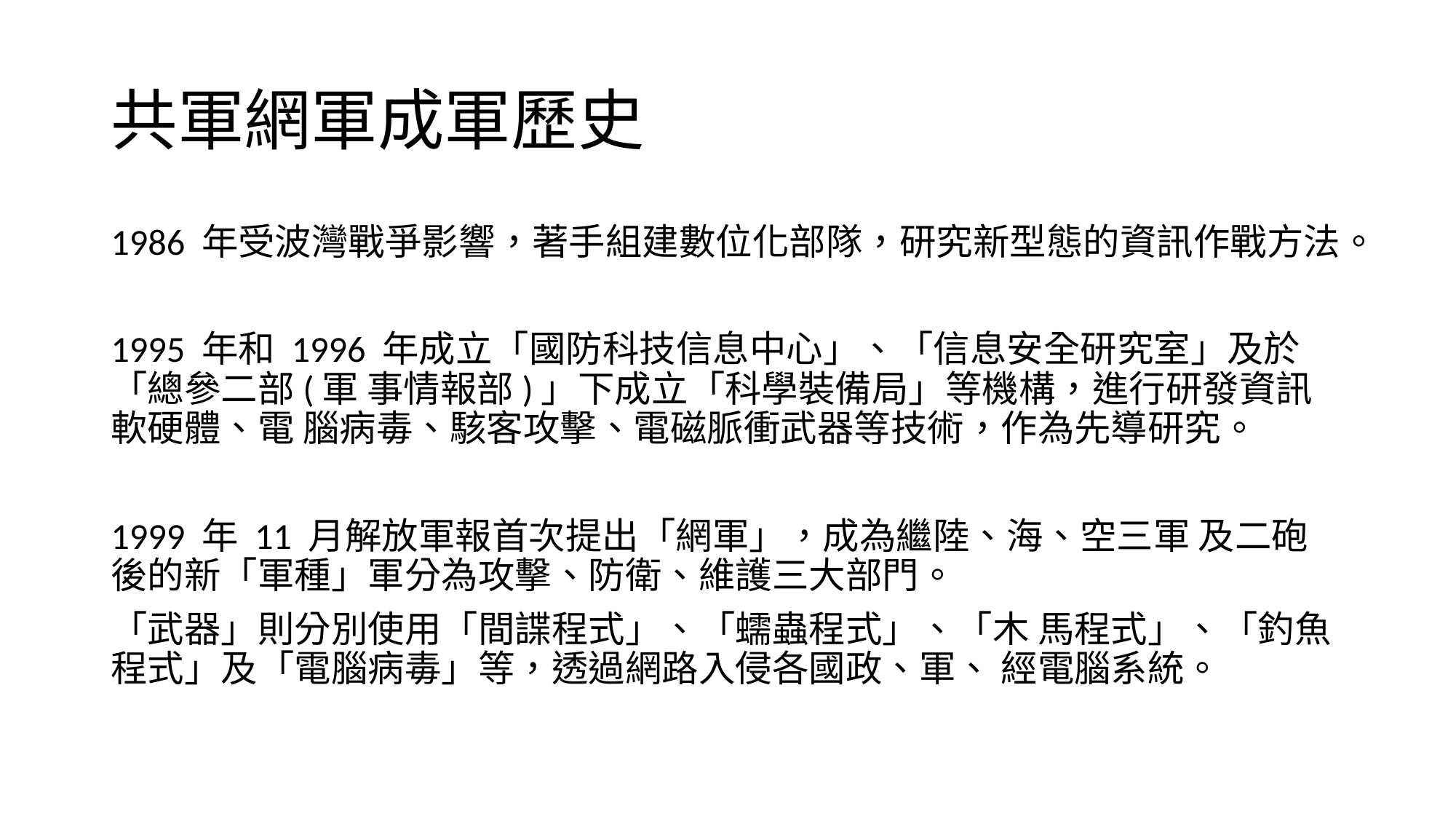

# 共軍網軍成軍歷史
1986 年受波灣戰爭影響，著手組建數位化部隊，研究新型態的資訊作戰方法。

1995 年和 1996 年成立「國防科技信息中心」、「信息安全研究室」及於「總參二部(軍 事情報部)」下成立「科學裝備局」等機構，進行研發資訊軟硬體、電 腦病毒、駭客攻擊、電磁脈衝武器等技術，作為先導研究。

1999 年 11 月解放軍報首次提出「網軍」，成為繼陸、海、空三軍 及二砲後的新「軍種」軍分為攻擊、防衛、維護三大部門。
「武器」則分別使用「間諜程式」、「蠕蟲程式」、「木 馬程式」、「釣魚程式」及「電腦病毒」等，透過網路入侵各國政、軍、 經電腦系統。